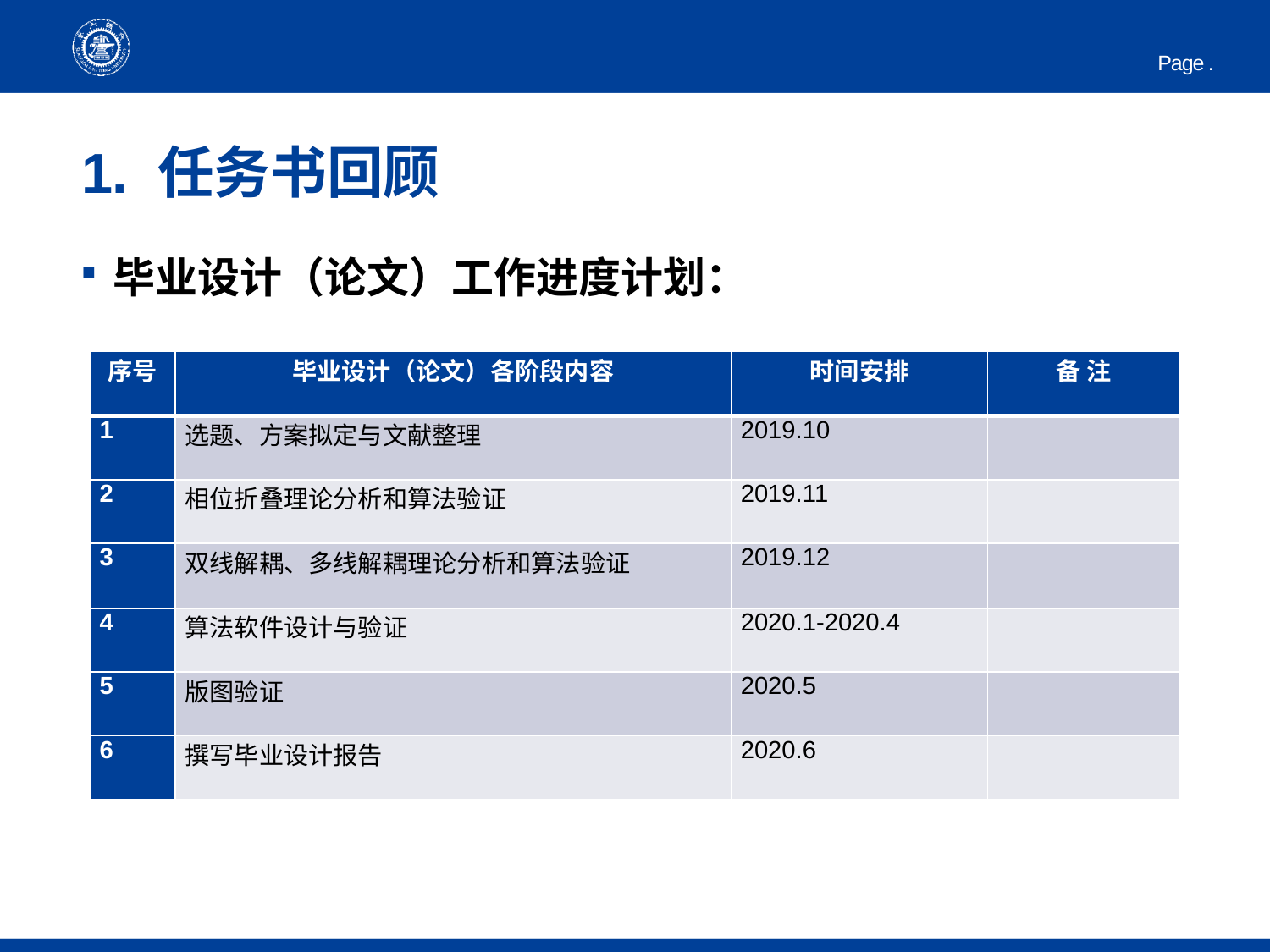

6
# 1. 任务书回顾
毕业设计（论文）工作进度计划：

| 序号 | 毕业设计（论文）各阶段内容 | 时间安排 | 备 注 |
| --- | --- | --- | --- |
| 1 | 选题、方案拟定与文献整理 | 2019.10 |  |
| 2 | 相位折叠理论分析和算法验证 | 2019.11 |  |
| 3 | 双线解耦、多线解耦理论分析和算法验证 | 2019.12 |  |
| 4 | 算法软件设计与验证 | 2020.1-2020.4 |  |
| 5 | 版图验证 | 2020.5 |  |
| 6 | 撰写毕业设计报告 | 2020.6 |  |